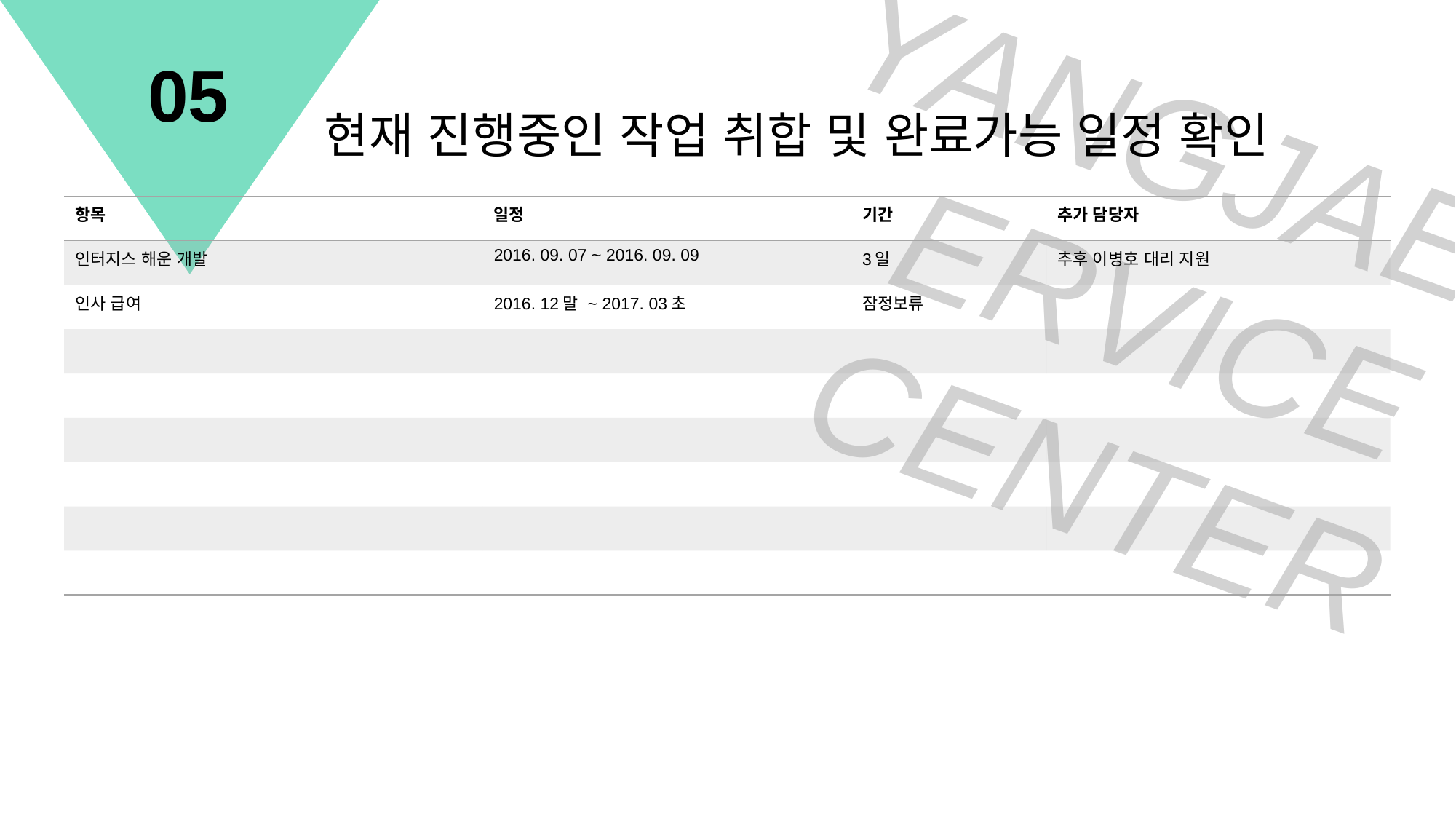

05
YANGJAESERVICE
CENTER

현재 진행중인 작업 취합 및 완료가능 일정 확인
| 항목 | 일정 | 기간 | 추가 담당자 |
| --- | --- | --- | --- |
| 인터지스 해운 개발 | 2016. 09. 07 ~ 2016. 09. 09 | 3일 | 추후 이병호 대리 지원 |
| 인사 급여 | 2016. 12말 ~ 2017. 03초 | 잠정보류 |  |
|  |  |  |  |
|  |  |  |  |
|  |  |  |  |
|  |  |  |  |
|  |  |  |  |
|  |  |  |  |